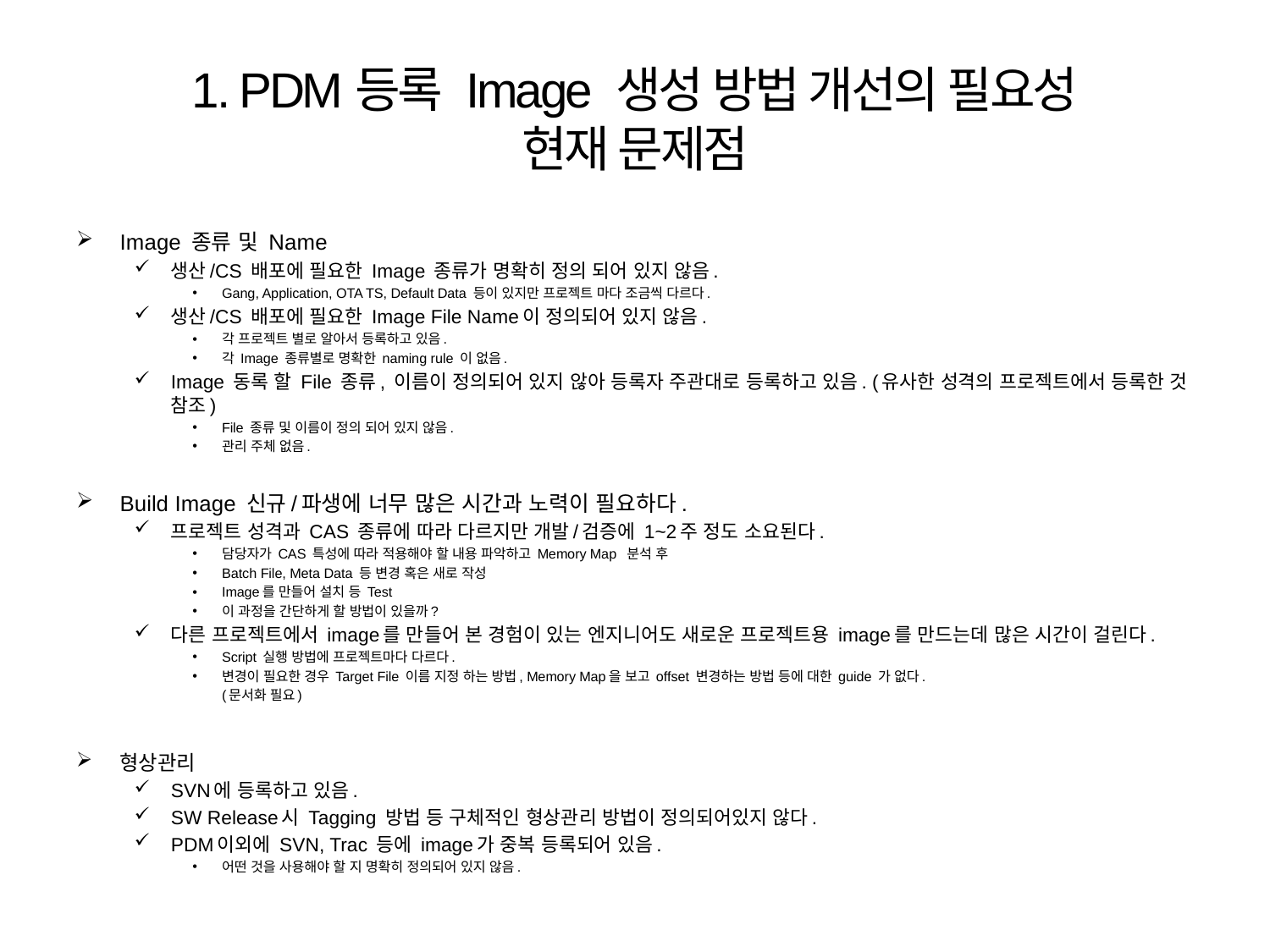

# 1. PDM등록 Image 생성 방법 개선의 필요성 현재 문제점
Image 종류 및 Name
생산/CS 배포에 필요한 Image 종류가 명확히 정의 되어 있지 않음.
Gang, Application, OTA TS, Default Data 등이 있지만 프로젝트 마다 조금씩 다르다.
생산/CS 배포에 필요한 Image File Name이 정의되어 있지 않음.
각 프로젝트 별로 알아서 등록하고 있음.
각 Image 종류별로 명확한 naming rule 이 없음.
Image 동록 할 File 종류, 이름이 정의되어 있지 않아 등록자 주관대로 등록하고 있음. (유사한 성격의 프로젝트에서 등록한 것 참조)
File 종류 및 이름이 정의 되어 있지 않음.
관리 주체 없음.

Build Image 신규/파생에 너무 많은 시간과 노력이 필요하다.
프로젝트 성격과 CAS 종류에 따라 다르지만 개발/검증에 1~2주 정도 소요된다.
담당자가 CAS 특성에 따라 적용해야 할 내용 파악하고 Memory Map  분석 후
Batch File, Meta Data 등 변경 혹은 새로 작성
Image를 만들어 설치 등 Test
이 과정을 간단하게 할 방법이 있을까?
다른 프로젝트에서 image를 만들어 본 경험이 있는 엔지니어도 새로운 프로젝트용 image를 만드는데 많은 시간이 걸린다.
Script 실행 방법에 프로젝트마다 다르다.
변경이 필요한 경우 Target File 이름 지정 하는 방법, Memory Map을 보고 offset 변경하는 방법 등에 대한 guide 가 없다.
	(문서화 필요)

형상관리
SVN에 등록하고 있음.
SW Release시 Tagging 방법 등 구체적인 형상관리 방법이 정의되어있지 않다.
PDM이외에 SVN, Trac 등에 image가 중복 등록되어 있음.
어떤 것을 사용해야 할 지 명확히 정의되어 있지 않음.